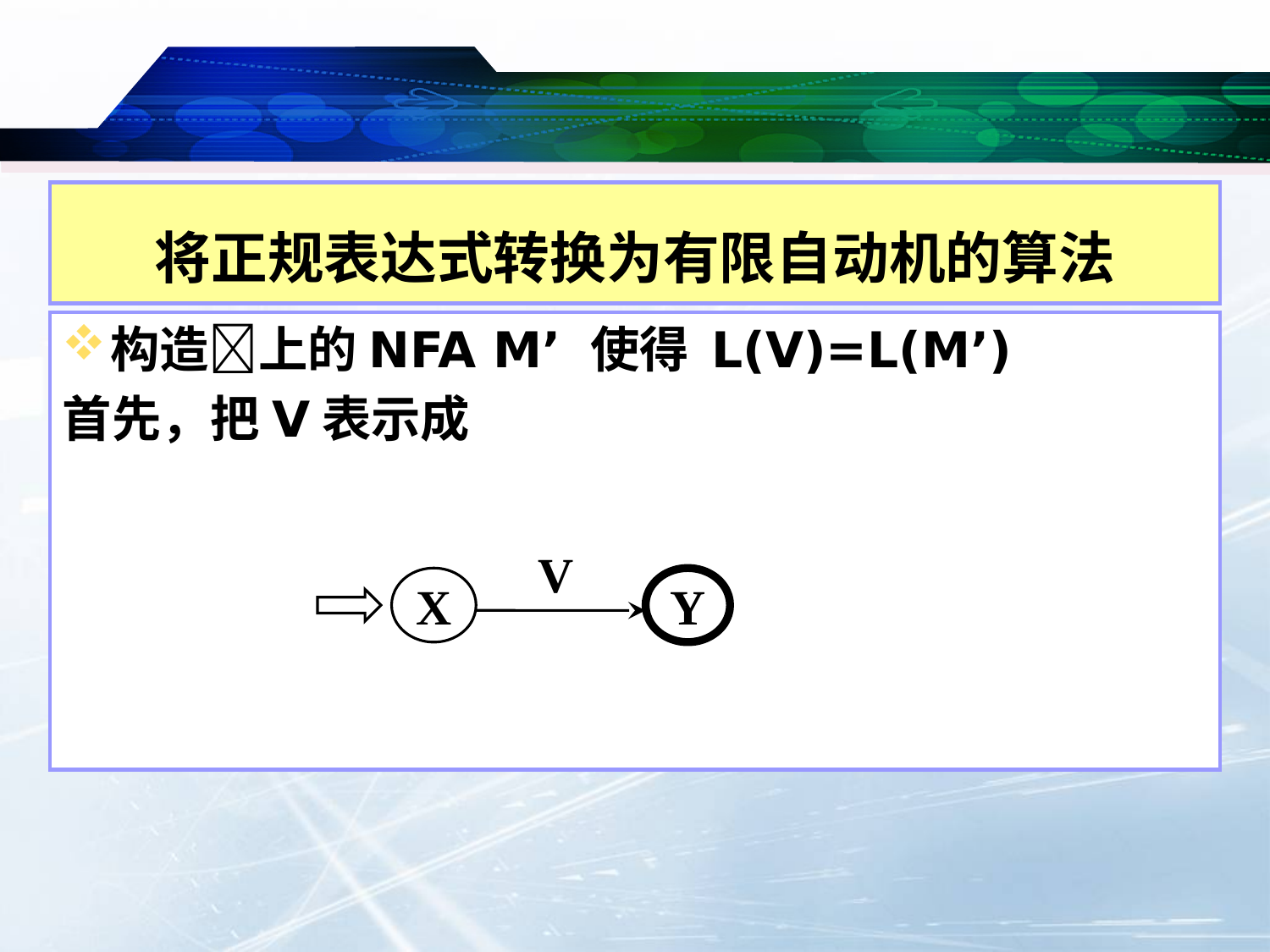

将正规表达式转换为有限自动机的算法
构造Σ上的NFA M’ 使得 L(V)=L(M’)
首先，把V表示成
V
X
Y